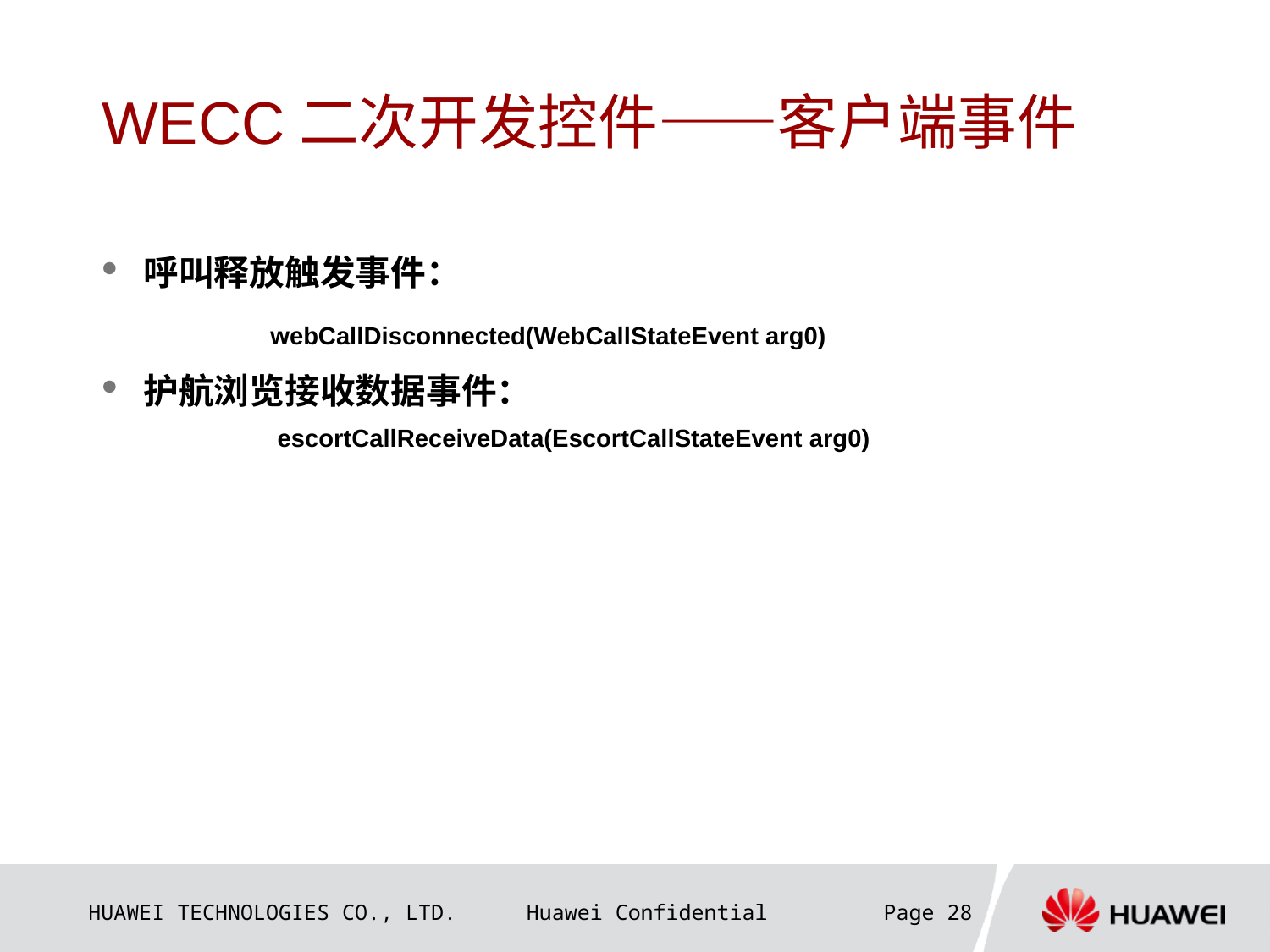

# WECC二次开发控件——客户端事件
呼叫释放触发事件：
		webCallDisconnected(WebCallStateEvent arg0)
护航浏览接收数据事件：
		 escortCallReceiveData(EscortCallStateEvent arg0)

Page 28